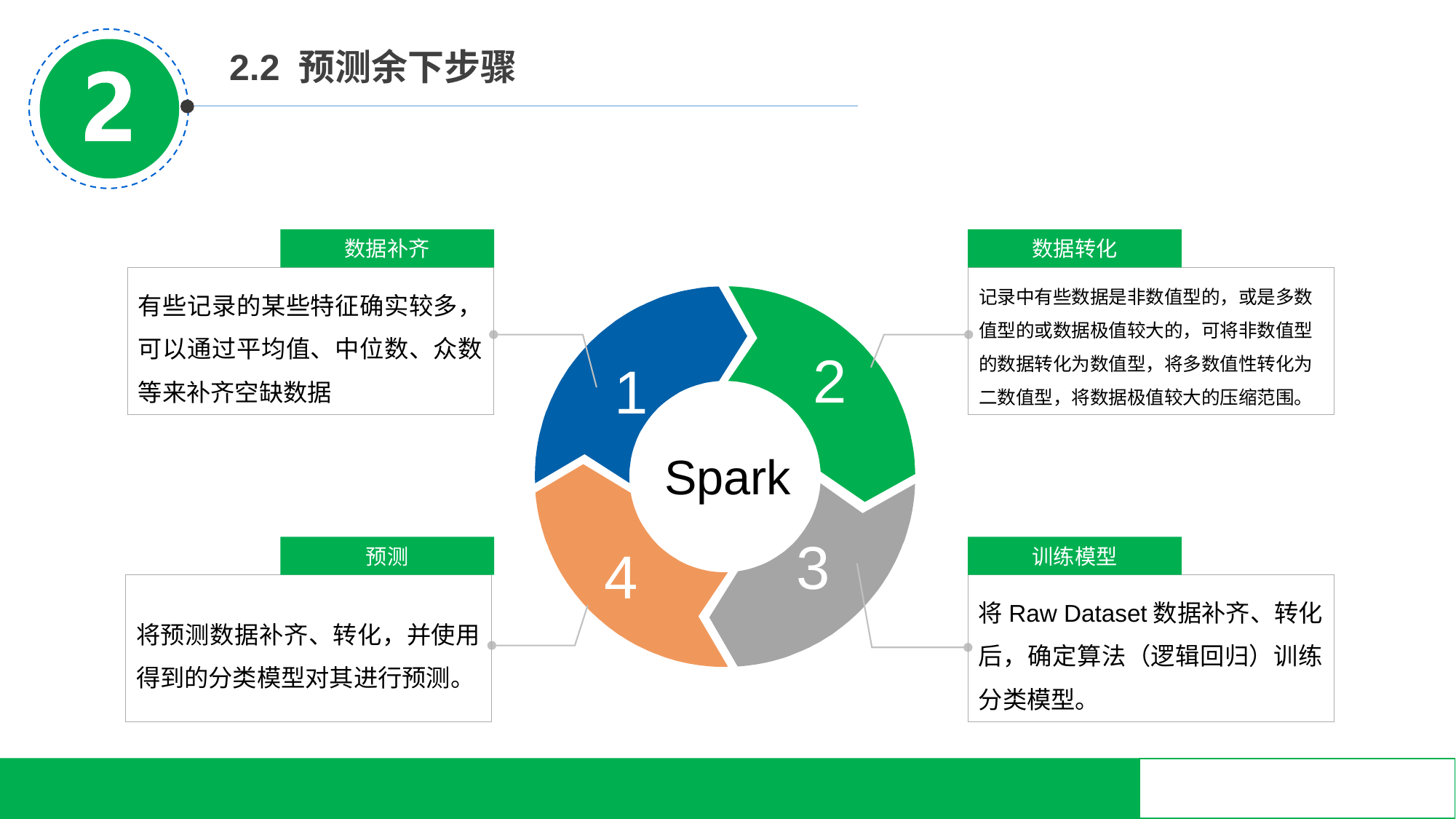

2.2 预测余下步骤

数据补齐
有些记录的某些特征确实较多，可以通过平均值、中位数、众数等来补齐空缺数据
数据转化
记录中有些数据是非数值型的，或是多数值型的或数据极值较大的，可将非数值型的数据转化为数值型，将多数值性转化为二数值型，将数据极值较大的压缩范围。
预测
将预测数据补齐、转化，并使用得到的分类模型对其进行预测。
训练模型
将Raw Dataset数据补齐、转化后，确定算法（逻辑回归）训练分类模型。

2
1
Spark
3
4